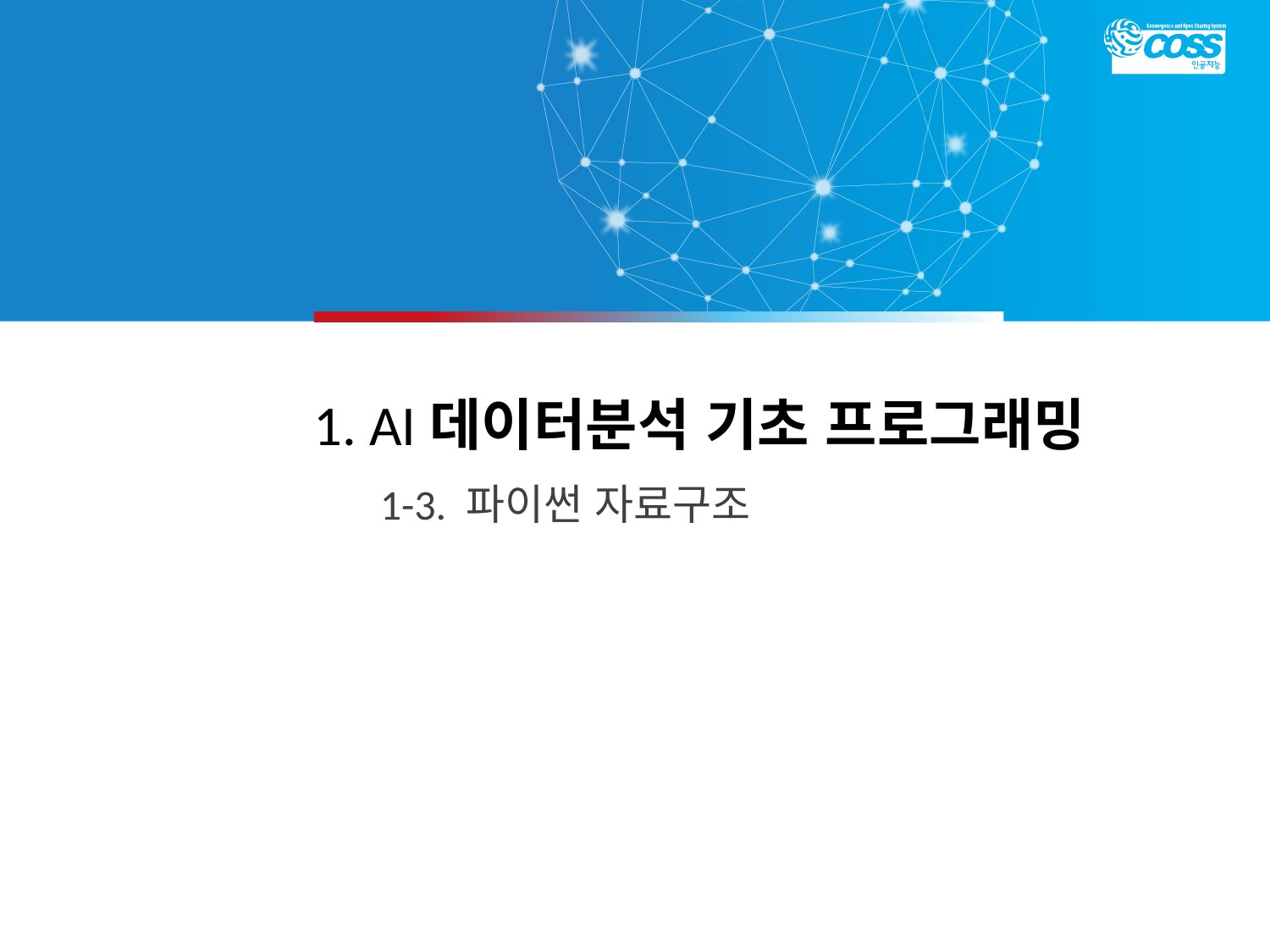

# 1. AI데이터분석 기초 프로그래밍
1-3. 파이썬 자료구조